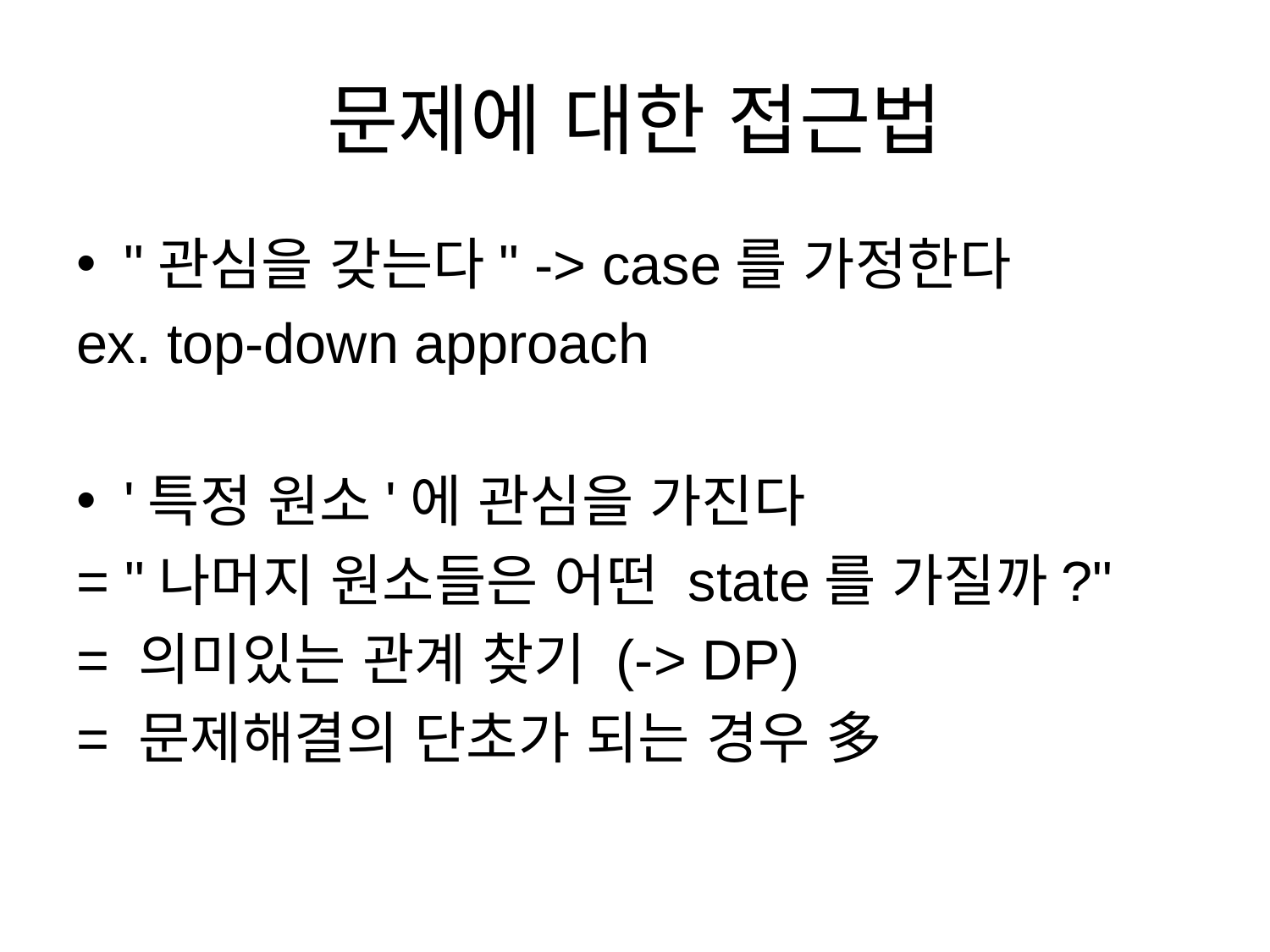

# 문제에 대한 접근법
"관심을 갖는다" -> case를 가정한다
ex. top-down approach

'특정 원소'에 관심을 가진다
= "나머지 원소들은 어떤 state를 가질까?"
= 의미있는 관계 찾기 (-> DP)
= 문제해결의 단초가 되는 경우 多